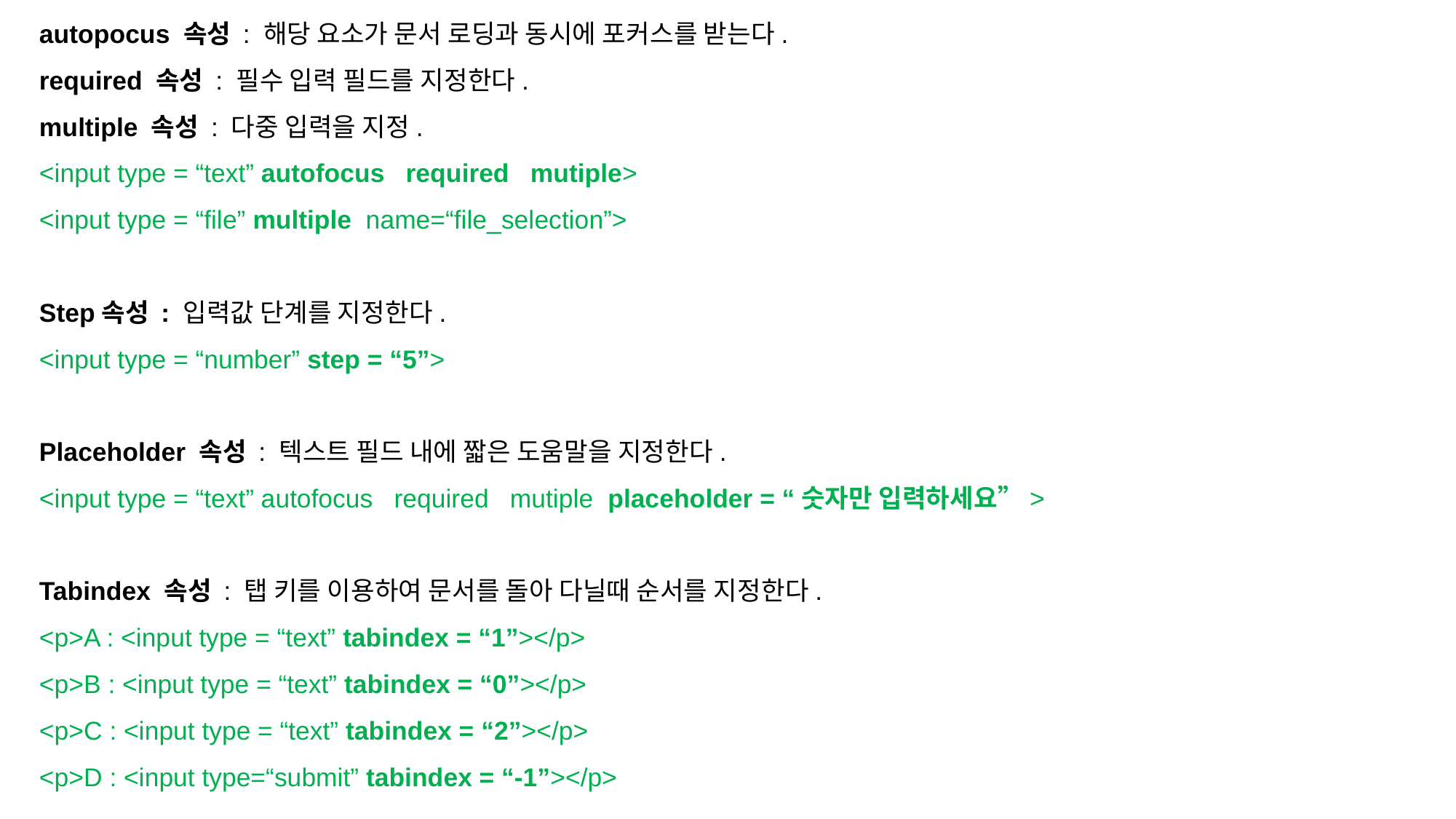

autopocus 속성 : 해당 요소가 문서 로딩과 동시에 포커스를 받는다.
required 속성 : 필수 입력 필드를 지정한다.
multiple 속성 : 다중 입력을 지정.
<input type = “text” autofocus   required   mutiple>
<input type = “file” multiple  name=“file_selection”>

Step속성 : 입력값 단계를 지정한다.
<input type = “number” step = “5”>

Placeholder 속성 : 텍스트 필드 내에 짧은 도움말을 지정한다.
<input type = “text” autofocus   required   mutiple  placeholder = “숫자만 입력하세요”>

Tabindex 속성 : 탭 키를 이용하여 문서를 돌아 다닐때 순서를 지정한다.
<p>A : <input type = “text” tabindex = “1”></p>
<p>B : <input type = “text” tabindex = “0”></p>
<p>C : <input type = “text” tabindex = “2”></p>
<p>D : <input type=“submit” tabindex = “-1”></p>